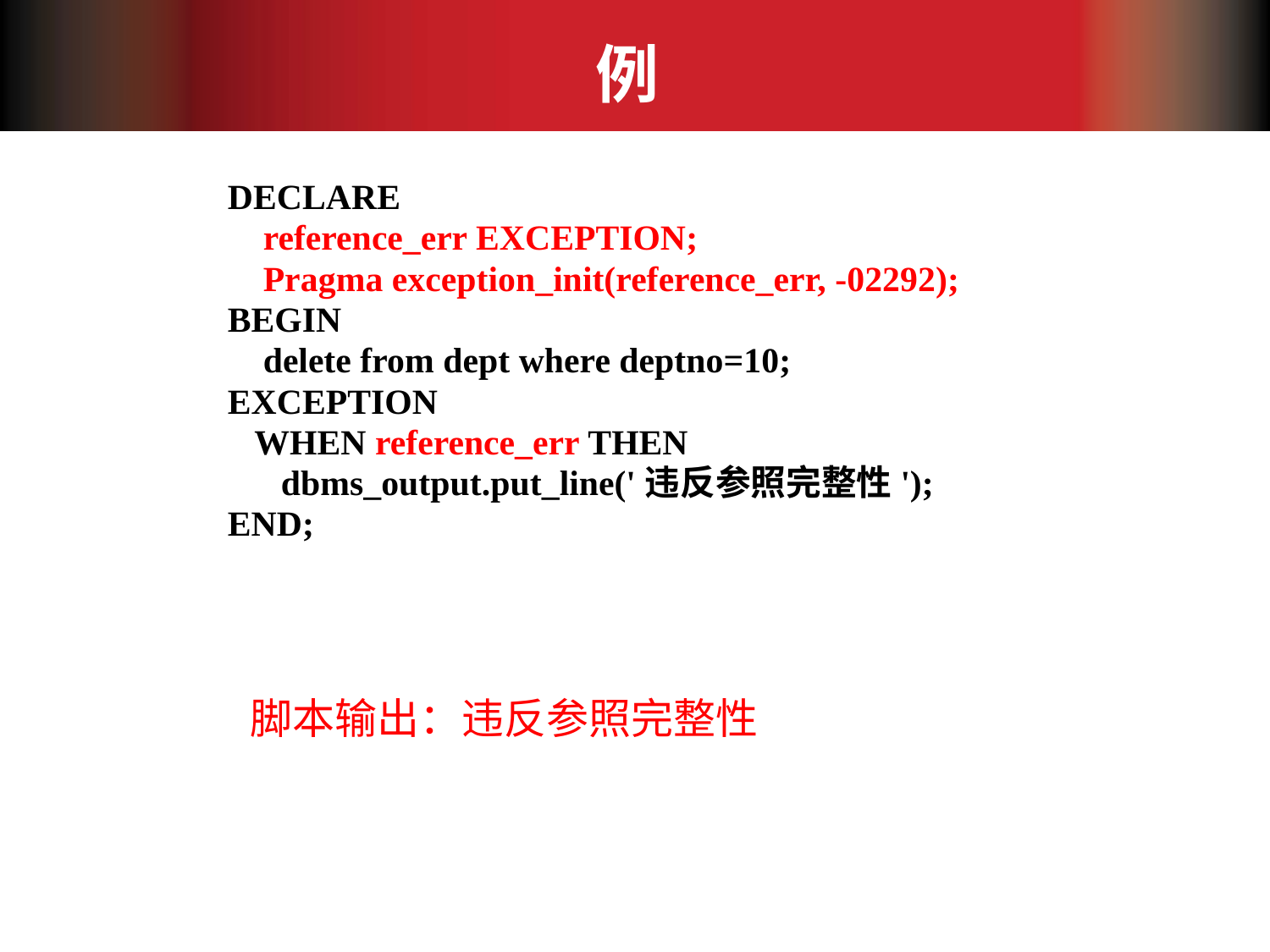

# 例
DECLARE
    reference_err EXCEPTION;
    Pragma exception_init(reference_err, -02292);
BEGIN
    delete from dept where deptno=10;
EXCEPTION
   WHEN reference_err THEN
      dbms_output.put_line('违反参照完整性');
END;
脚本输出：违反参照完整性